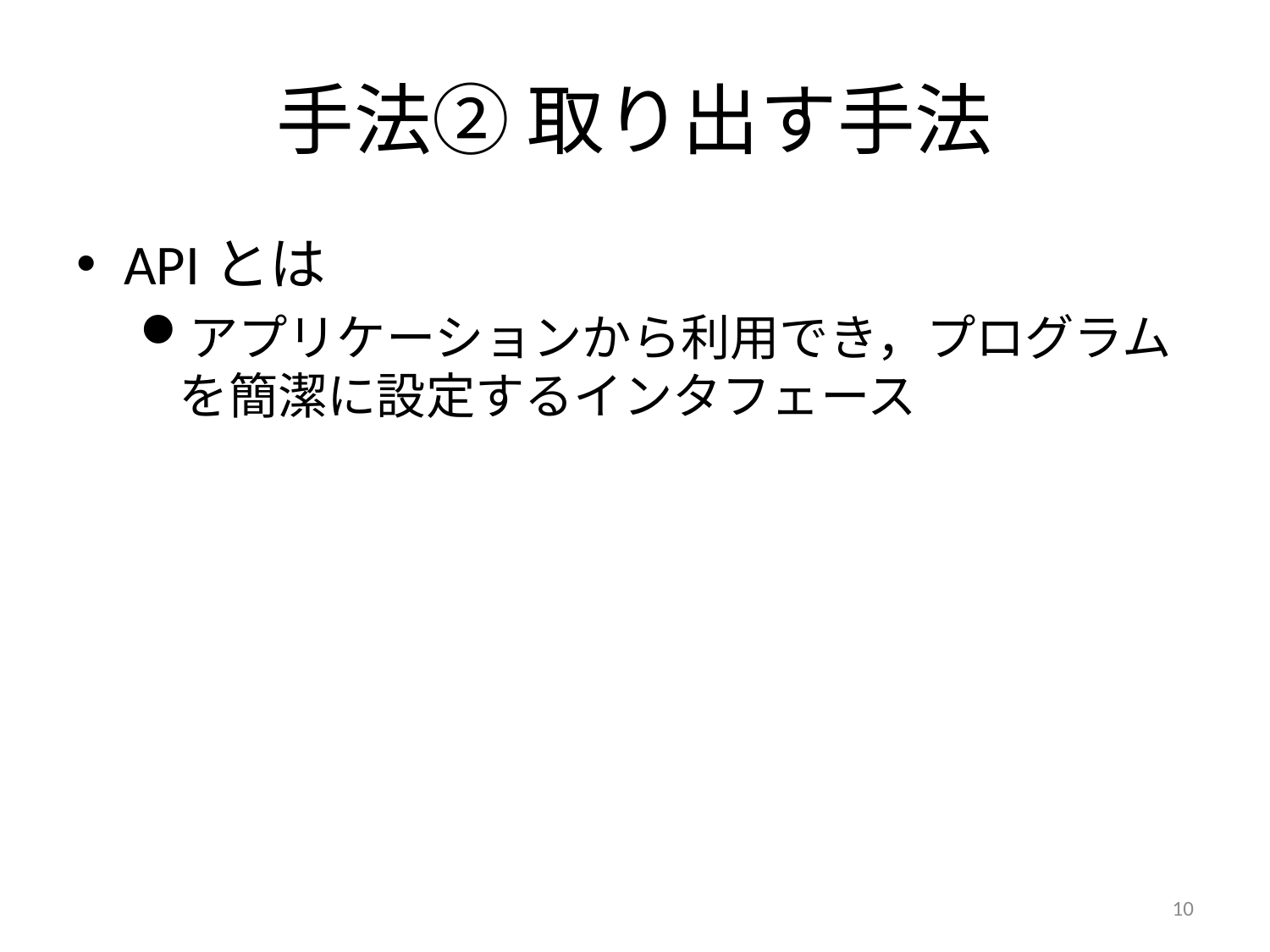

# 手法② 取り出す手法
APIとは
アプリケーションから利用でき，プログラムを簡潔に設定するインタフェース

10